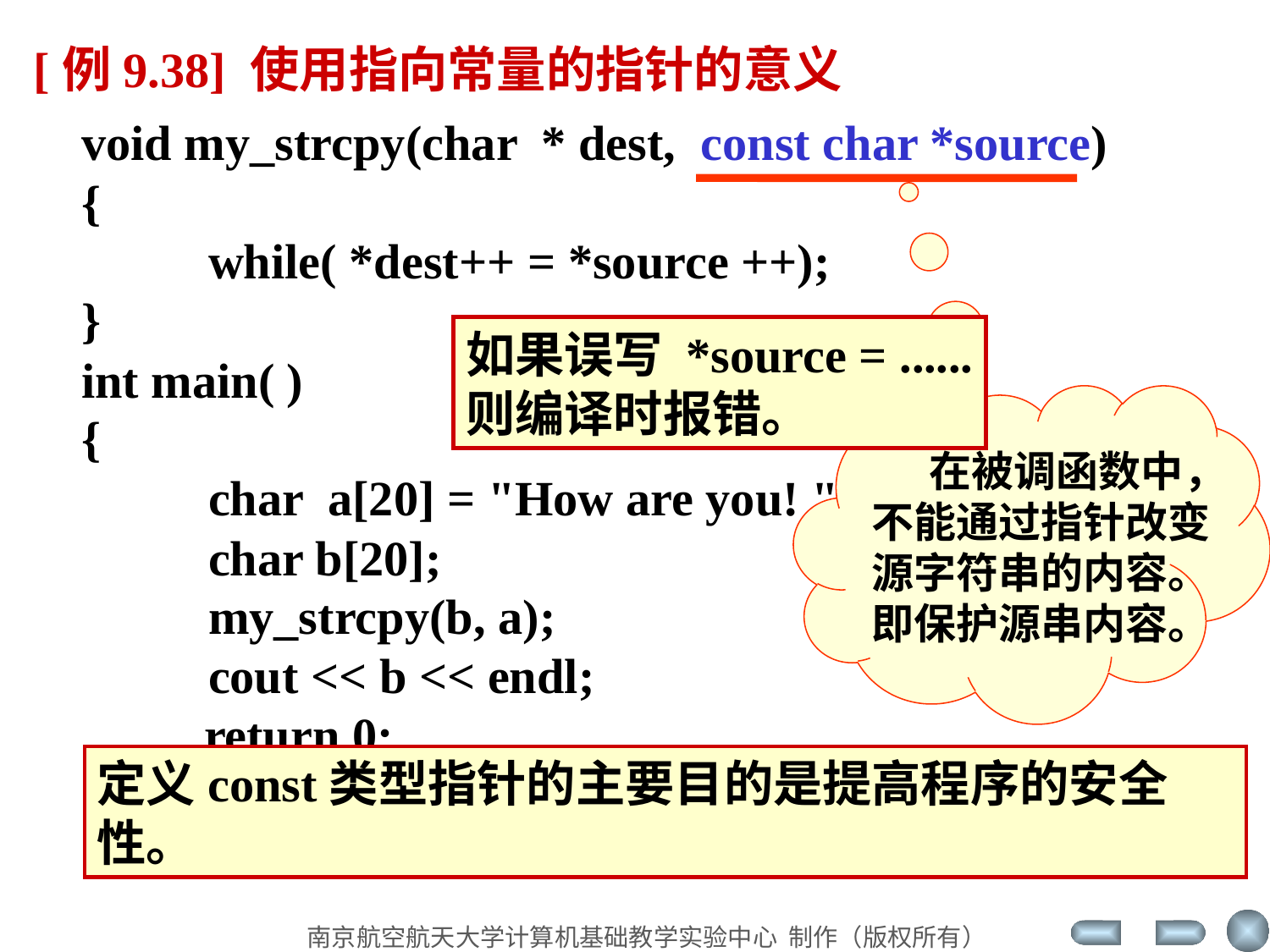

[例9.38] 使用指向常量的指针的意义
void my_strcpy(char  * dest,  const char *source)
{
	while( *dest++ = *source ++);
}
int main( )
{
	char  a[20] = "How are you! ";
	char b[20];
	my_strcpy(b, a);
	cout << b << endl;
          return 0;
}

     在被调函数中，
不能通过指针改变
源字符串的内容。
即保护源串内容。
如果误写 *source = ......
则编译时报错。
定义const类型指针的主要目的是提高程序的安全性。